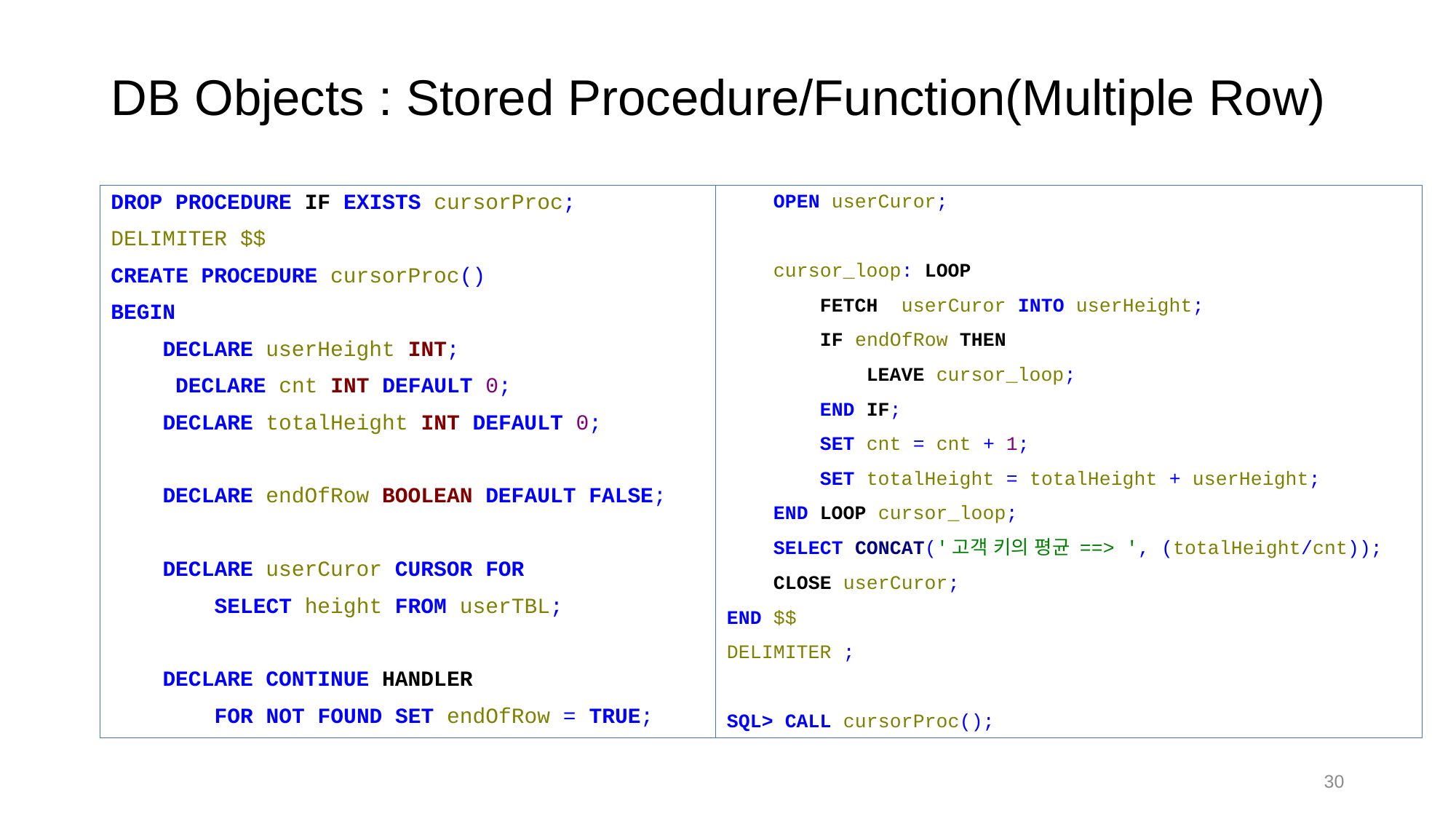

# DB Objects : Stored Procedure/Function(Multiple Row)
DROP PROCEDURE IF EXISTS cursorProc;
DELIMITER $$
CREATE PROCEDURE cursorProc()
BEGIN
    DECLARE userHeight INT;
     DECLARE cnt INT DEFAULT 0;
    DECLARE totalHeight INT DEFAULT 0;

    DECLARE endOfRow BOOLEAN DEFAULT FALSE;

    DECLARE userCuror CURSOR FOR
        SELECT height FROM userTBL;

    DECLARE CONTINUE HANDLER
        FOR NOT FOUND SET endOfRow = TRUE;
    OPEN userCuror;

    cursor_loop: LOOP
        FETCH  userCuror INTO userHeight;
        IF endOfRow THEN
            LEAVE cursor_loop;
        END IF;
        SET cnt = cnt + 1;
        SET totalHeight = totalHeight + userHeight;
    END LOOP cursor_loop;
    SELECT CONCAT('고객 키의 평균 ==> ', (totalHeight/cnt));
    CLOSE userCuror;
END $$
DELIMITER ;

SQL> CALL cursorProc();
30